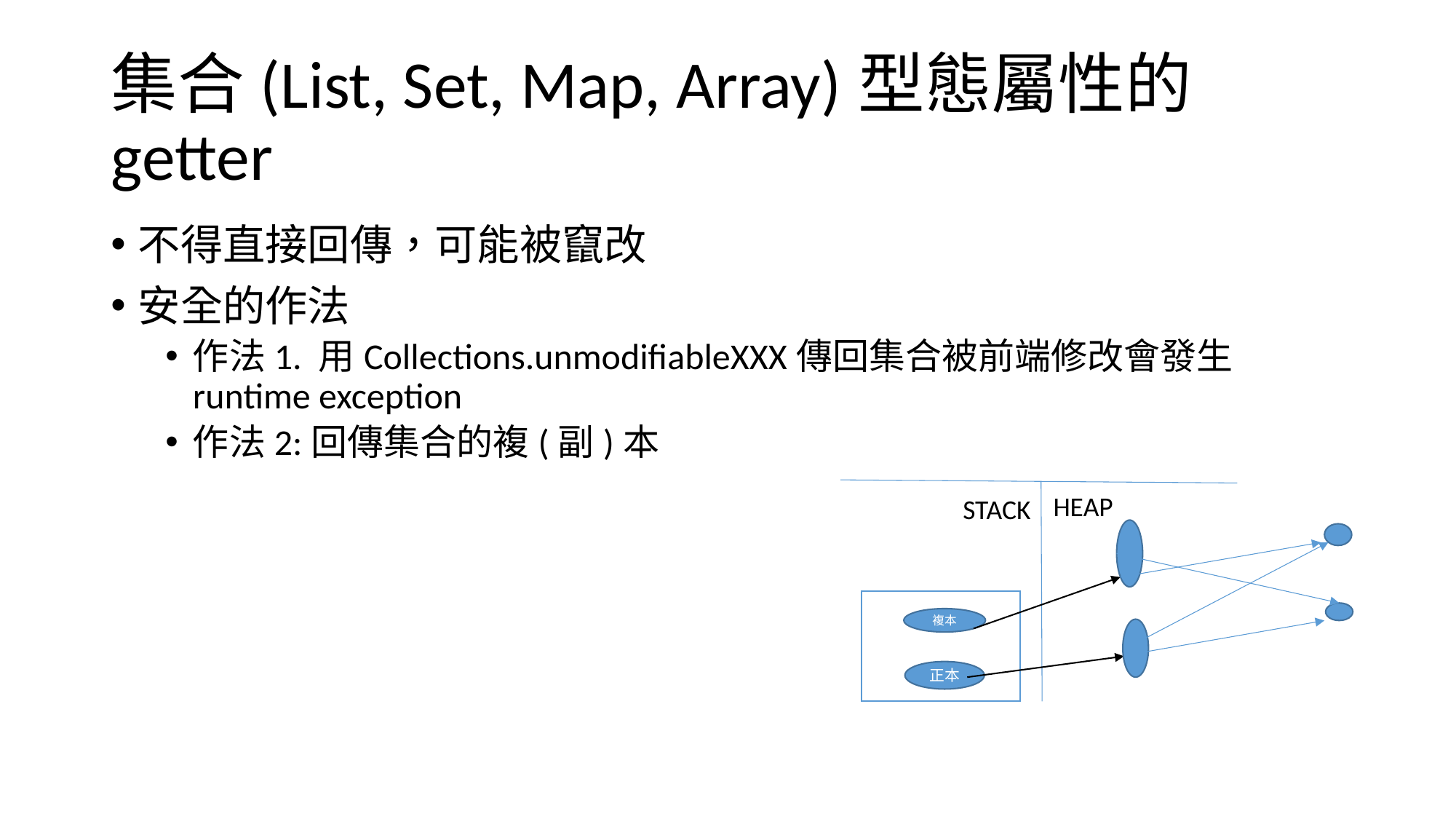

# 集合(List, Set, Map, Array)型態屬性的getter
不得直接回傳，可能被竄改
安全的作法
作法1. 用Collections.unmodifiableXXX傳回集合被前端修改會發生runtime exception
作法2:回傳集合的複(副)本

HEAP
STACK

複本

正本